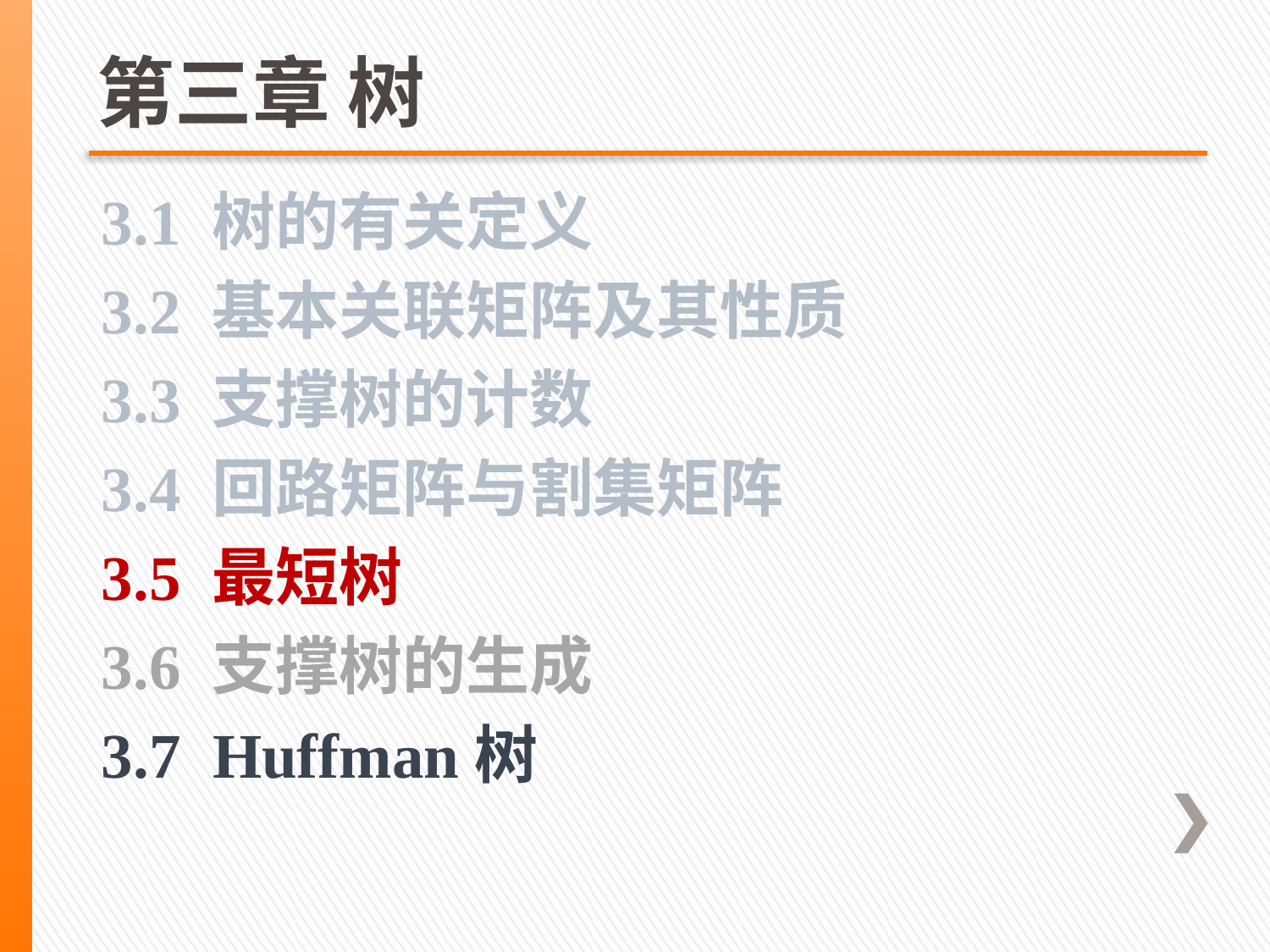

# 第三章 树
3.1 树的有关定义
3.2 基本关联矩阵及其性质
3.3 支撑树的计数
3.4 回路矩阵与割集矩阵
3.5 最短树
3.6 支撑树的生成
3.7  Huffman树